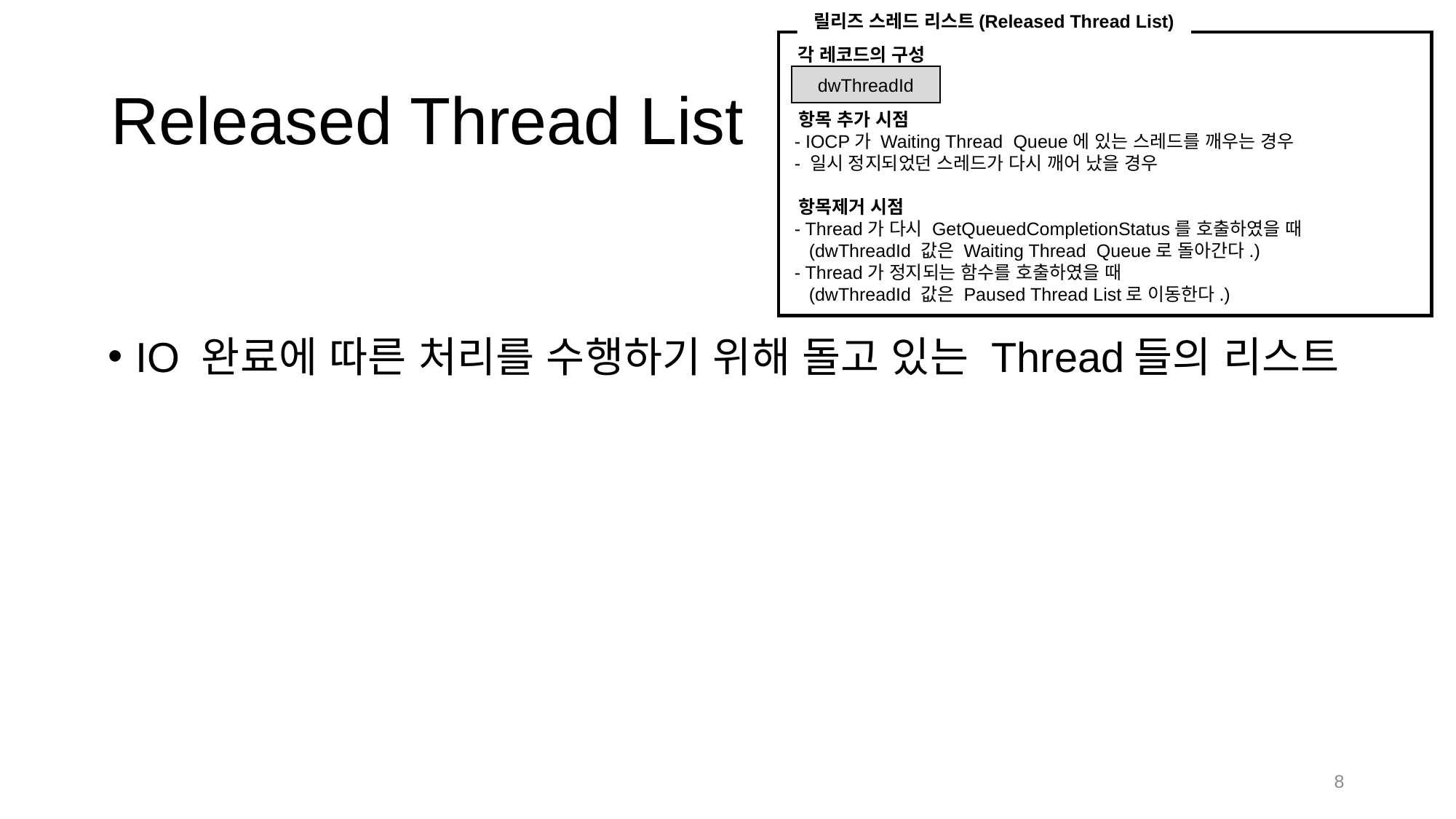

릴리즈 스레드 리스트(Released Thread List)
 각 레코드의 구성

 항목 추가 시점
 - IOCP가 Waiting Thread  Queue에 있는 스레드를 깨우는 경우
 - 일시 정지되었던 스레드가 다시 깨어 났을 경우

 항목제거 시점
 - Thread가 다시 GetQueuedCompletionStatus를 호출하였을 때
   (dwThreadId 값은 Waiting Thread  Queue로 돌아간다.)
 - Thread가 정지되는 함수를 호출하였을 때
   (dwThreadId 값은 Paused Thread List로 이동한다.)
dwThreadId
# Released Thread List
IO 완료에 따른 처리를 수행하기 위해 돌고 있는 Thread들의 리스트

8